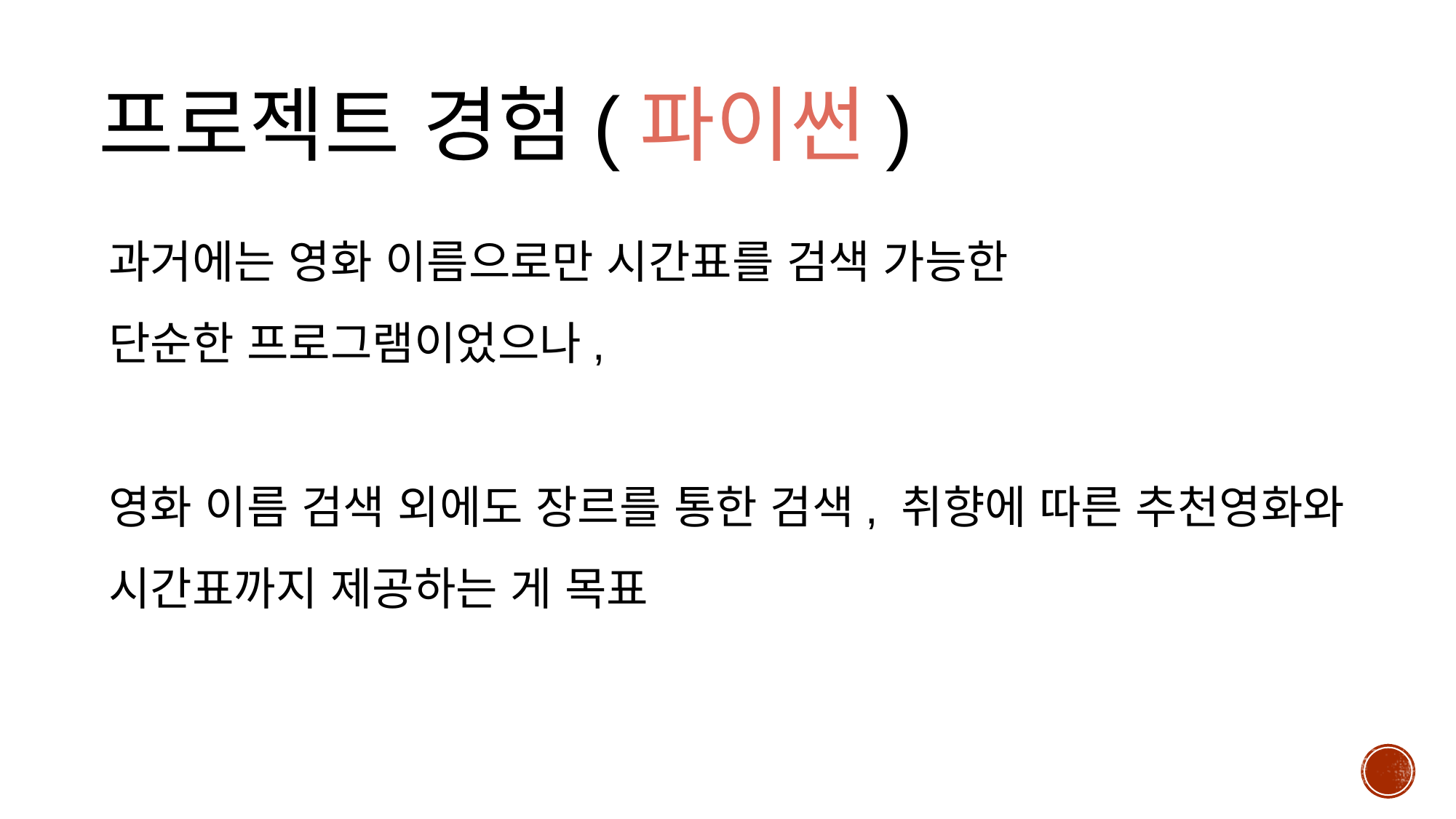

프로젝트 경험(파이썬)
과거에는 영화 이름으로만 시간표를 검색 가능한
단순한 프로그램이었으나,

영화 이름 검색 외에도 장르를 통한 검색, 취향에 따른 추천영화와 시간표까지 제공하는 게 목표